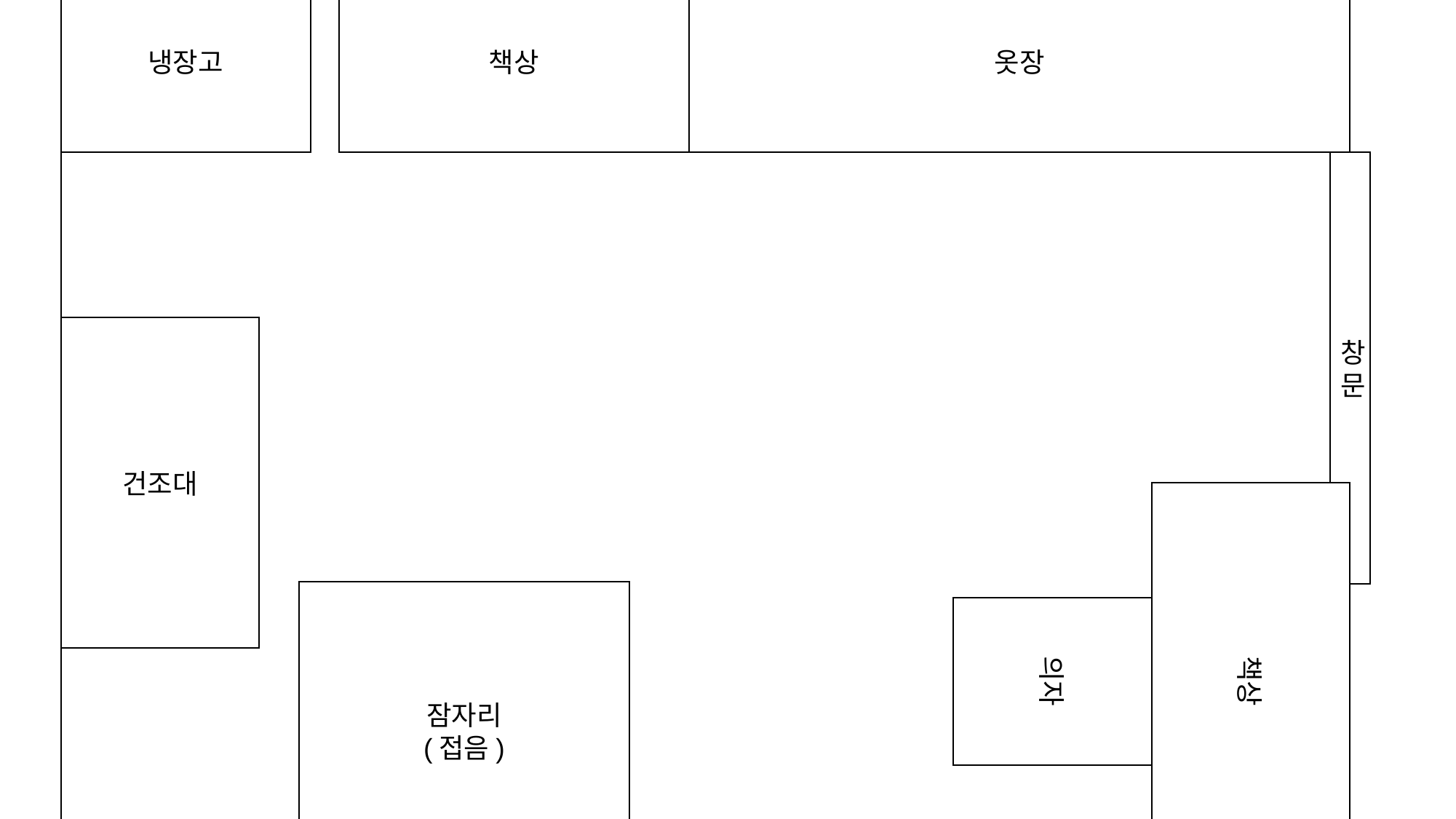

냉장고
책상
옷장
창문
건조대
잠자리
(접음)
의자
책상